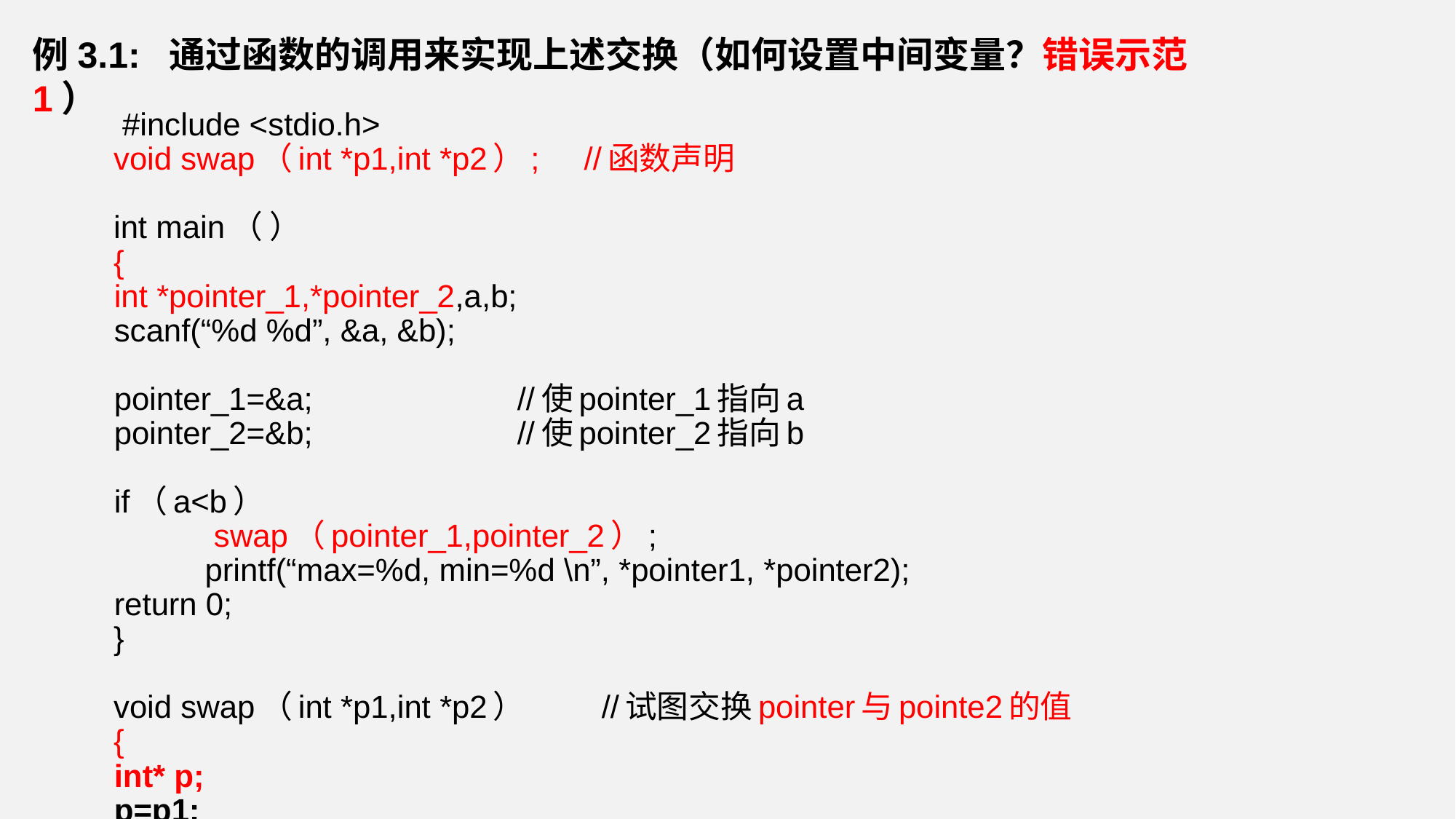

例3.1:  通过函数的调用来实现上述交换（如何设置中间变量？错误示范1）
 #include <stdio.h>
void swap（int *p1,int *p2）;     //函数声明

int main（ ）
{
		int *pointer_1,*pointer_2,a,b;
		scanf(“%d %d”, &a, &b);

		pointer_1=&a;                       //使pointer_1指向a
		pointer_2=&b;                       //使pointer_2指向b

		if（a<b）
   		  swap（pointer_1,pointer_2）;
    		 printf(“max=%d, min=%d \n”, *pointer1, *pointer2);
		return 0;
}

void swap（int *p1,int *p2）          //试图交换pointer与pointe2的值
{
		int* p;
		p=p1;
		p1=p2;
		p2=p;         }